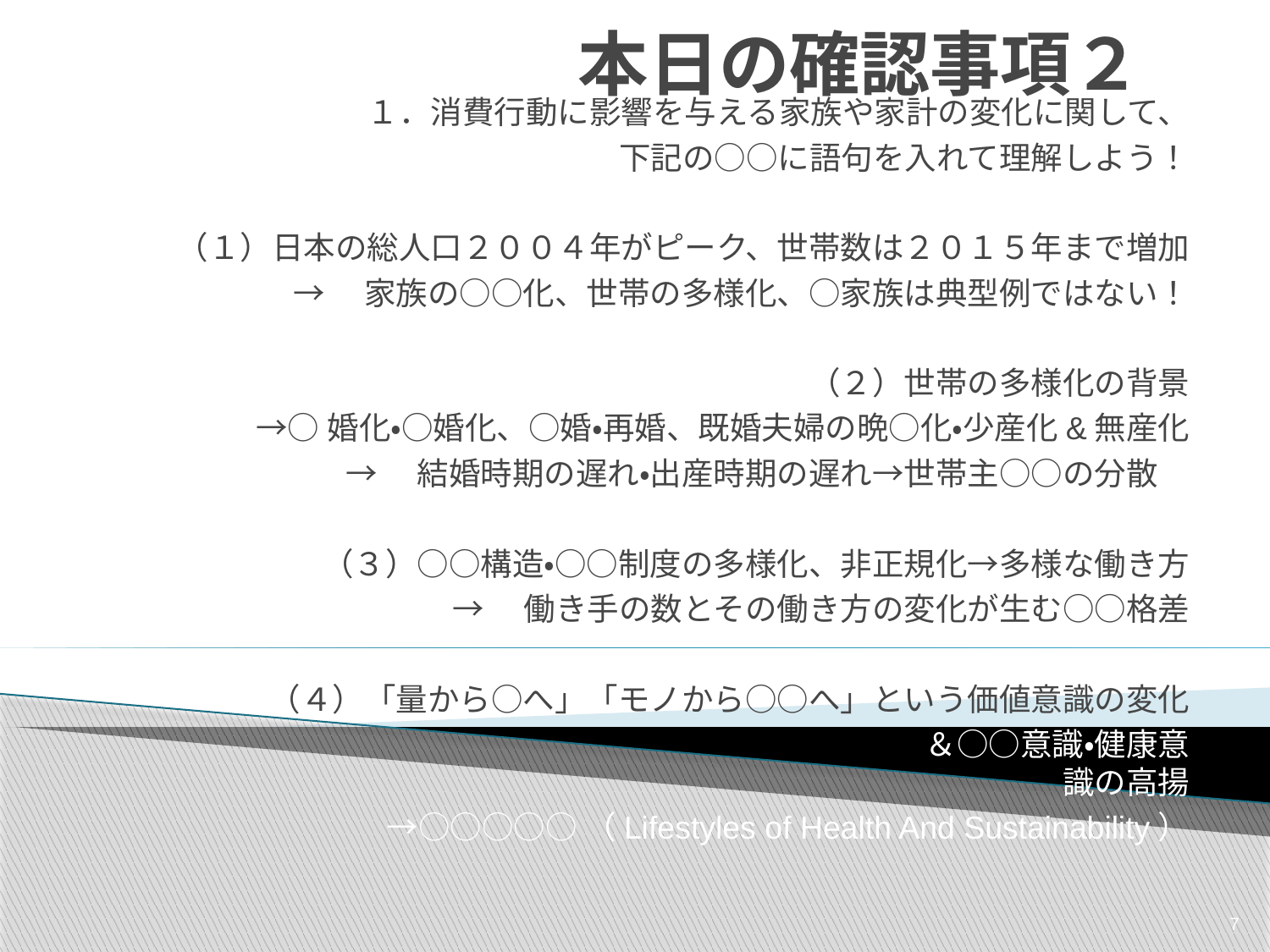

# 本日の確認事項２
１．消費行動に影響を与える家族や家計の変化に関して、
下記の○○に語句を入れて理解しよう！

（１）日本の総人口２００４年がピーク、世帯数は２０１５年まで増加
→　家族の○○化、世帯の多様化、○家族は典型例ではない！

（２）世帯の多様化の背景
→○婚化・○婚化、○婚・再婚、既婚夫婦の晩○化・少産化&無産化
→　結婚時期の遅れ・出産時期の遅れ→世帯主○○の分散

（３）○○構造・○○制度の多様化、非正規化→多様な働き方
→　働き手の数とその働き方の変化が生む○○格差

（４）「量から○へ」「モノから○○へ」という価値意識の変化
　　　　　　　　　　　　　　　　　　　　　　　　　　　　　　＆○○意識・健康意識の高揚
→○○○○○（Lifestyles of Health And Sustainability）

7